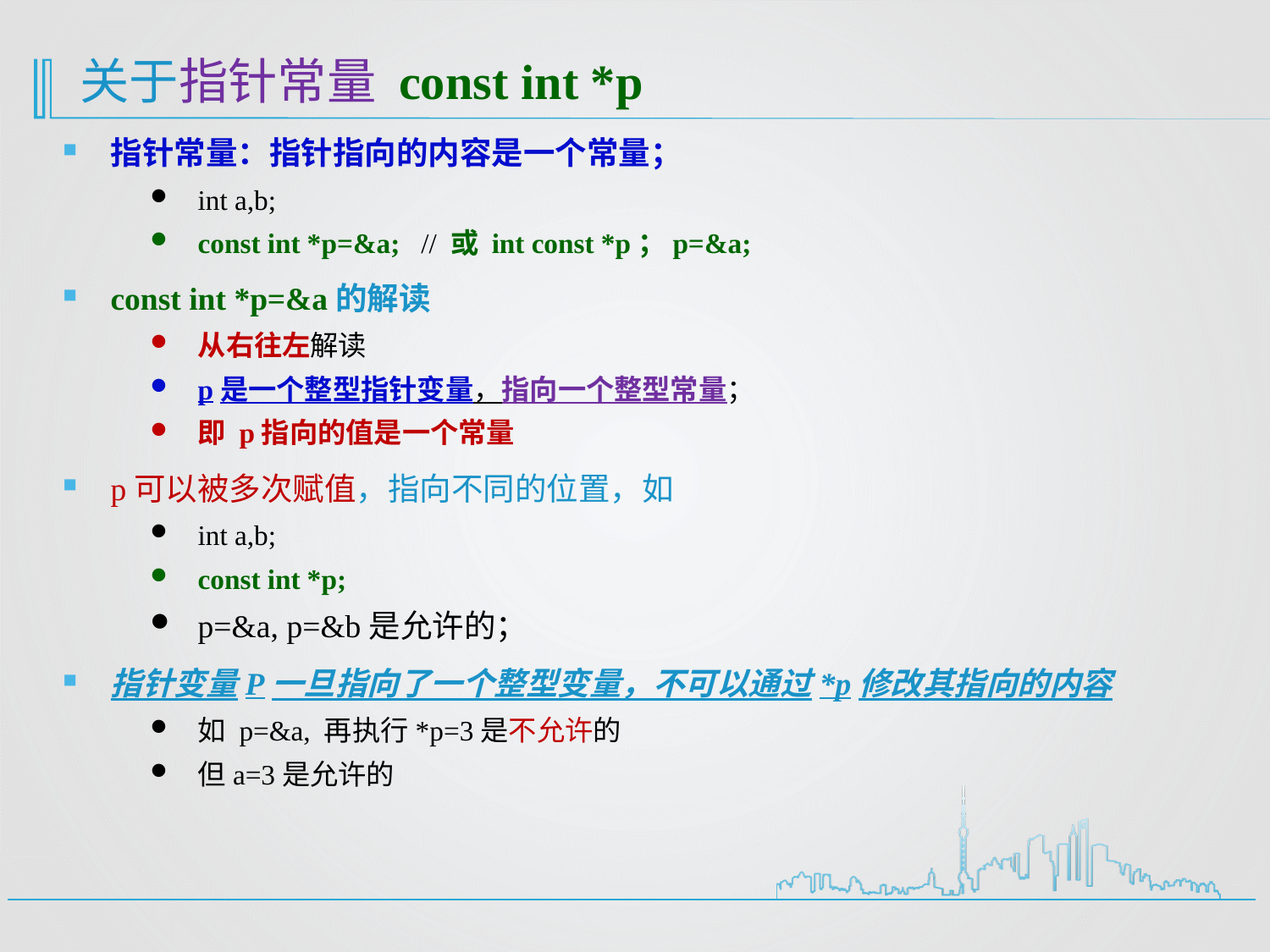

# 关于指针常量 const int *p
指针常量：指针指向的内容是一个常量；
int a,b;
const int *p=&a;   // 或 int const *p；p=&a;
const int *p=&a的解读
从右往左解读
p是一个整型指针变量，指向一个整型常量；
即 p指向的值是一个常量
p可以被多次赋值，指向不同的位置，如
int a,b;
const int *p;
p=&a, p=&b是允许的；
指针变量P一旦指向了一个整型变量，不可以通过*p修改其指向的内容
如 p=&a, 再执行*p=3是不允许的
但a=3是允许的